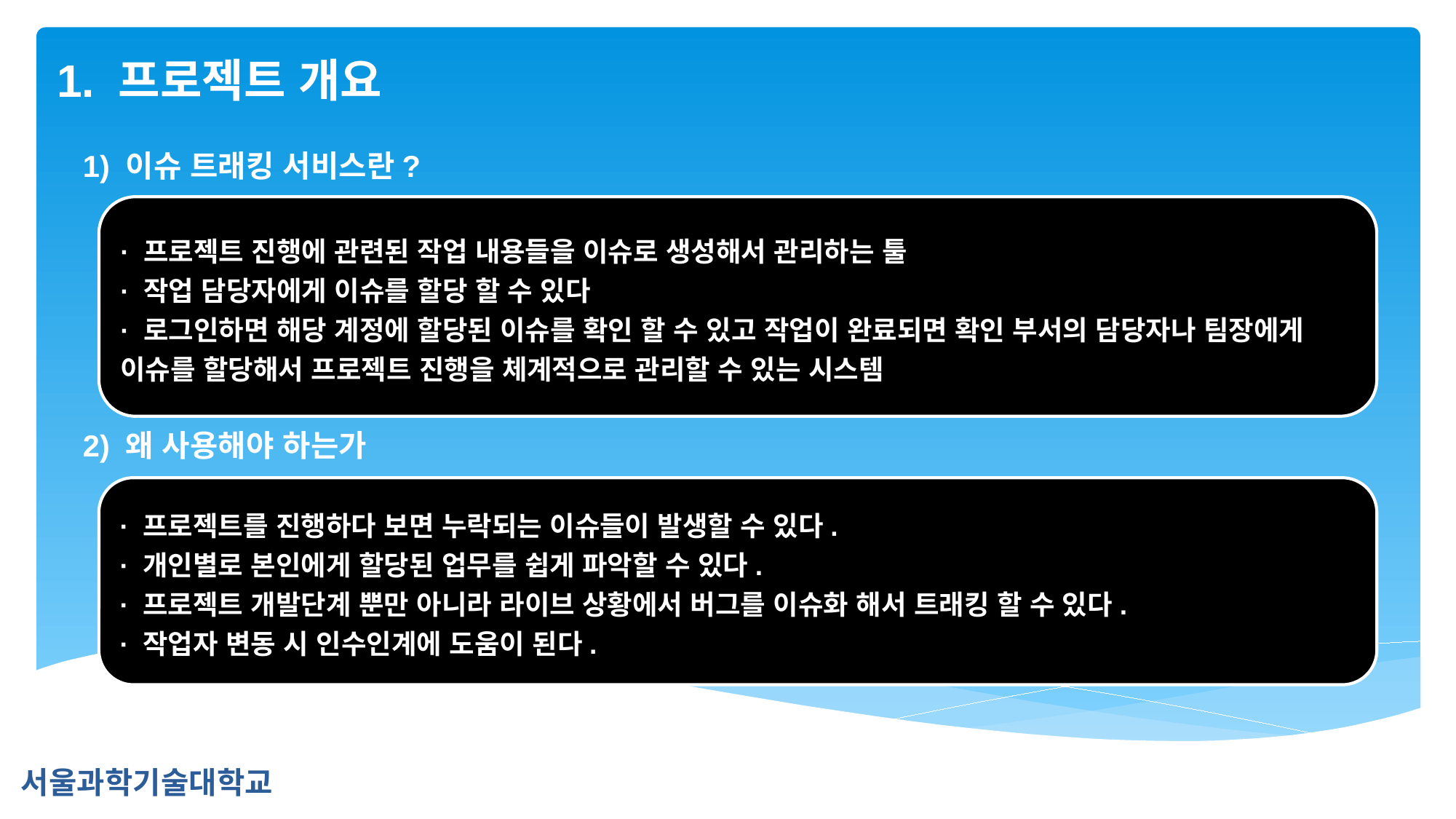

1. 프로젝트 개요
1) 이슈 트래킹 서비스란?
· 프로젝트 진행에 관련된 작업 내용들을 이슈로 생성해서 관리하는 툴
· 작업 담당자에게 이슈를 할당 할 수 있다
· 로그인하면 해당 계정에 할당된 이슈를 확인 할 수 있고 작업이 완료되면 확인 부서의 담당자나 팀장에게 이슈를 할당해서 프로젝트 진행을 체계적으로 관리할 수 있는 시스템
2) 왜 사용해야 하는가
· 프로젝트를 진행하다 보면 누락되는 이슈들이 발생할 수 있다.
· 개인별로 본인에게 할당된 업무를 쉽게 파악할 수 있다.
· 프로젝트 개발단계 뿐만 아니라 라이브 상황에서 버그를 이슈화 해서 트래킹 할 수 있다.
· 작업자 변동 시 인수인계에 도움이 된다.
서울과학기술대학교